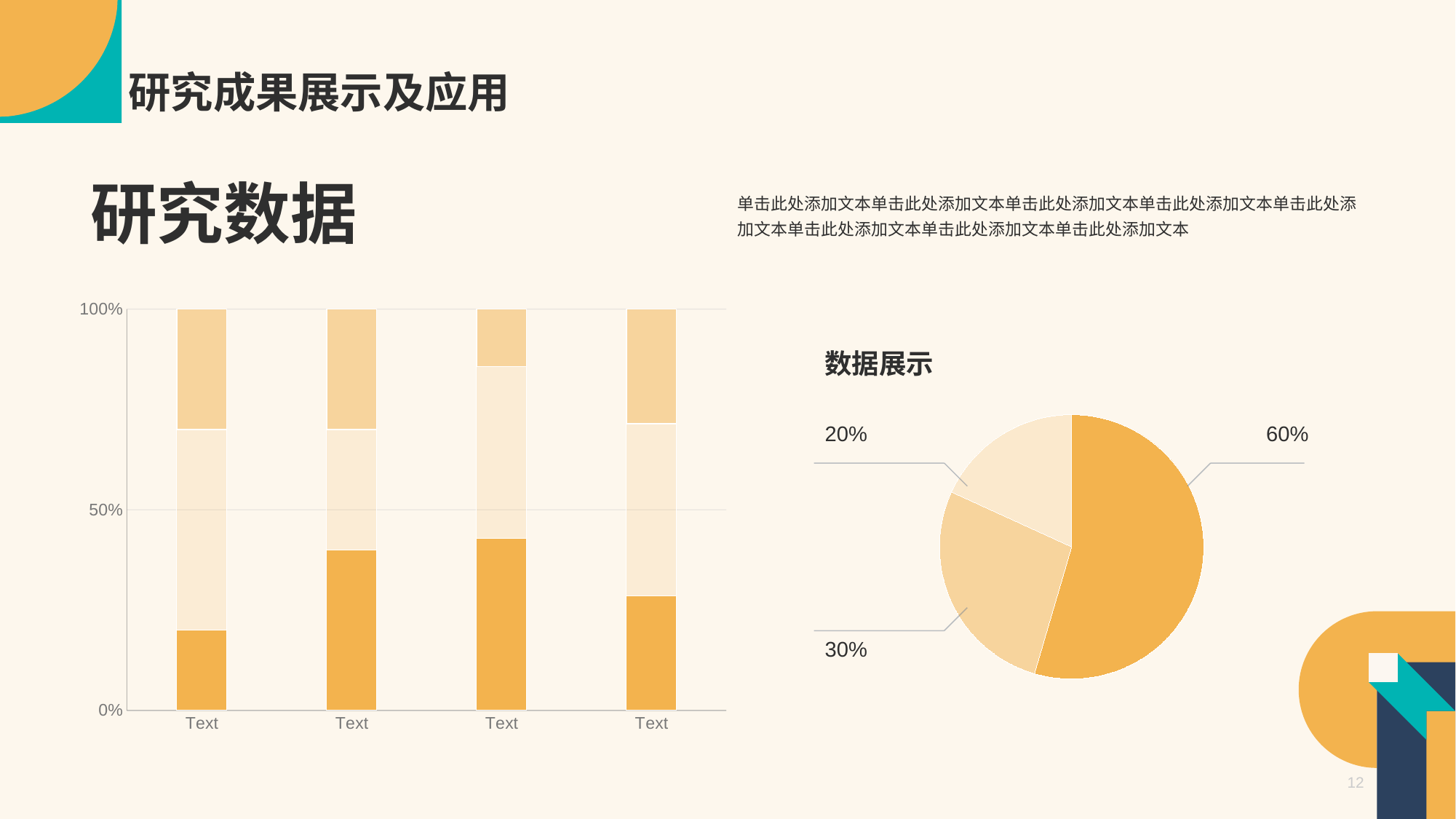

# 研究成果展示及应用
研究数据
单击此处添加文本单击此处添加文本单击此处添加文本单击此处添加文本单击此处添加文本单击此处添加文本单击此处添加文本单击此处添加文本

### Chart

| Category | Text | Text | Text |
|---|---|---|---|
| Text | 0.2 | 0.5 | 0.3 |
| Text | 0.4 | 0.3 | 0.3 |
| Text | 0.3 | 0.3 | 0.1 |
| Text | 0.2 | 0.3 | 0.2 |
数据展示

### Chart

| Category | 系列 1 |
|---|---|
| Text | 0.6 |
| Text | 0.3 |
| Text | 0.2 |
20%
30%
60%
12